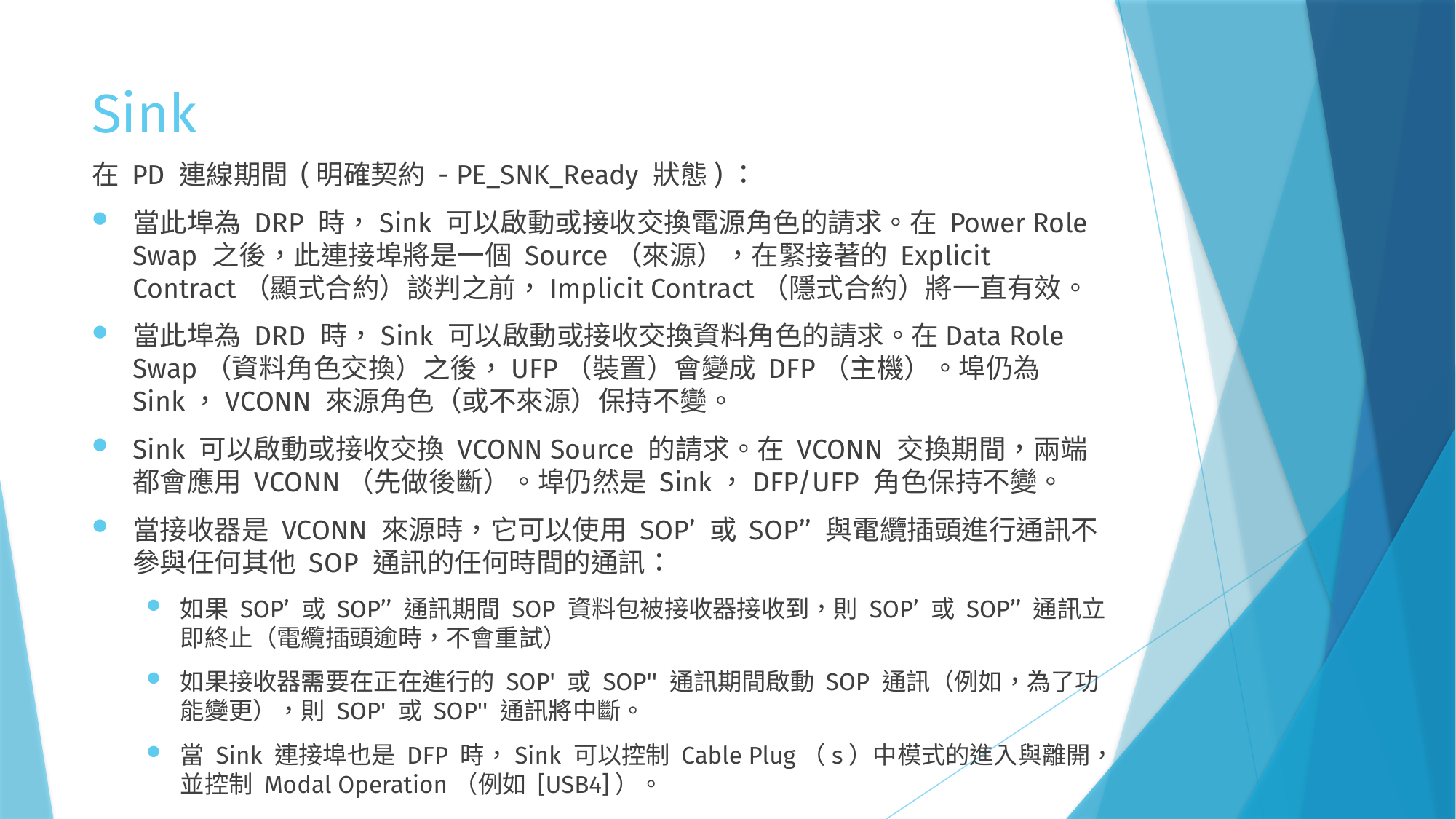

# Sink
在 PD 連線期間 (明確契約 - PE_SNK_Ready 狀態)：
當此埠為 DRP 時，Sink 可以啟動或接收交換電源角色的請求。在 Power Role Swap 之後，此連接埠將是一個 Source（來源），在緊接著的 Explicit Contract（顯式合約）談判之前，Implicit Contract（隱式合約）將一直有效。
當此埠為 DRD 時，Sink 可以啟動或接收交換資料角色的請求。在Data Role Swap（資料角色交換）之後，UFP（裝置）會變成 DFP（主機）。埠仍為 Sink，VCONN 來源角色（或不來源）保持不變。
Sink 可以啟動或接收交換 VCONN Source 的請求。在 VCONN 交換期間，兩端都會應用 VCONN（先做後斷）。埠仍然是 Sink，DFP/UFP 角色保持不變。
當接收器是 VCONN 來源時，它可以使用 SOP’ 或 SOP’’ 與電纜插頭進行通訊不參與任何其他 SOP 通訊的任何時間的通訊：
如果 SOP’ 或 SOP’’ 通訊期間 SOP 資料包被接收器接收到，則 SOP’ 或 SOP’’ 通訊立即終止（電纜插頭逾時，不會重試）
如果接收器需要在正在進行的 SOP' 或 SOP'' 通訊期間啟動 SOP 通訊（例如，為了功能變更），則 SOP' 或 SOP'' 通訊將中斷。
當 Sink 連接埠也是 DFP 時，Sink 可以控制 Cable Plug（s）中模式的進入與離開，並控制 Modal Operation（例如 [USB4]）。